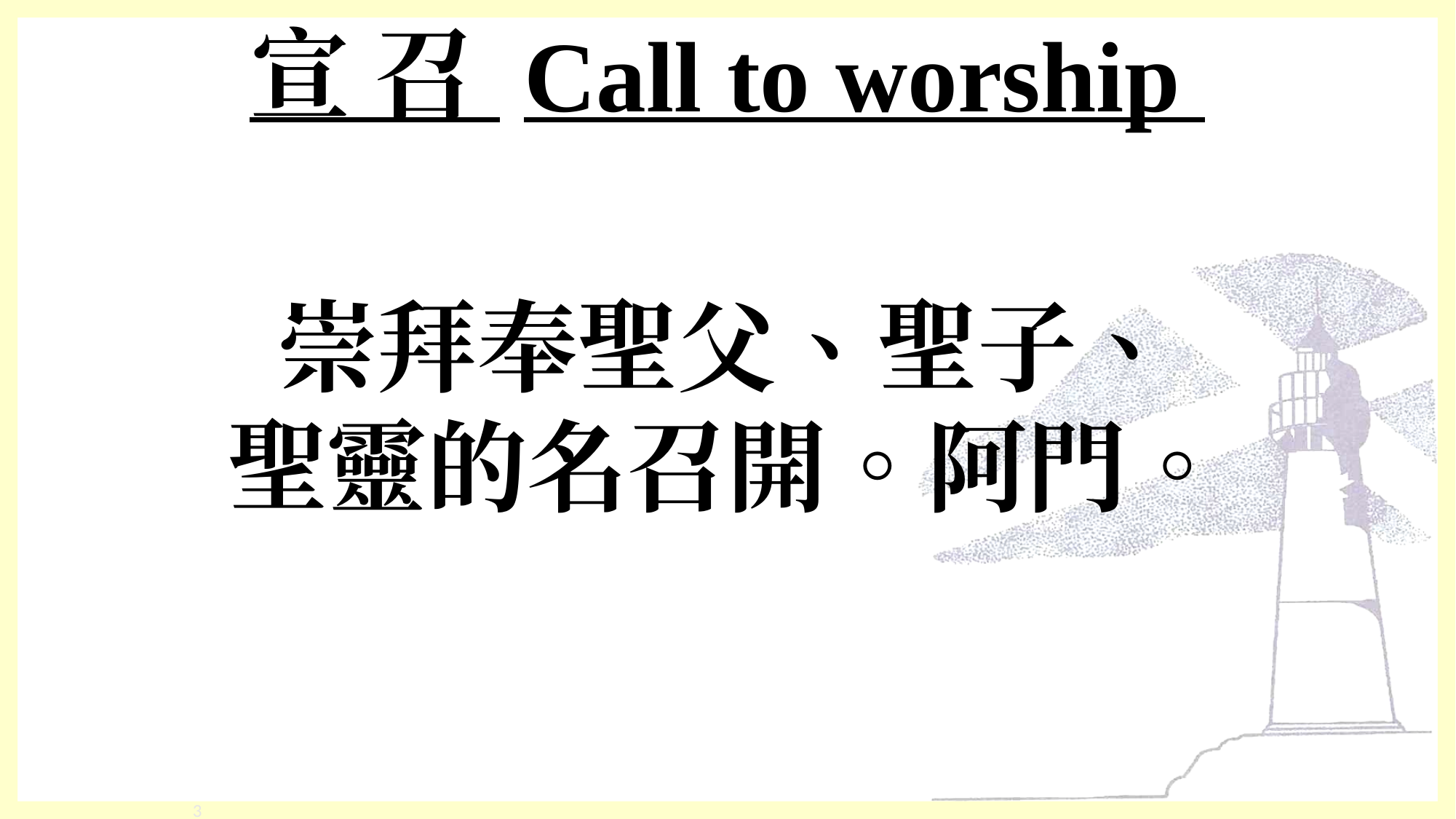

# 宣 召 Call to worship

崇拜奉聖父、聖子、
聖靈的名召開。阿門。
3